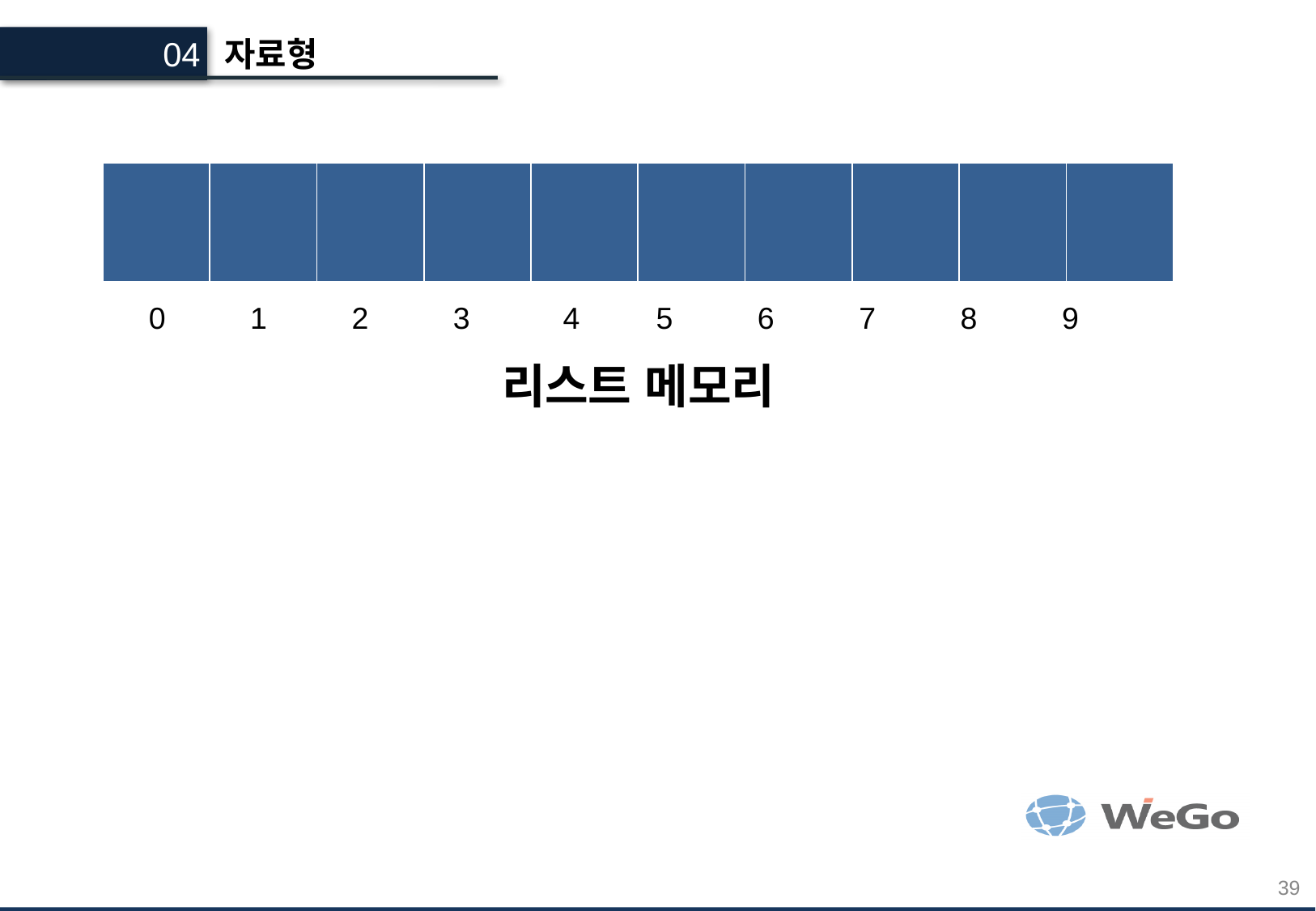

04
자료형
|  |  |  |  |  |  |  |  |  |  |
| --- | --- | --- | --- | --- | --- | --- | --- | --- | --- |
    0          1          2          3           4         5          6          7          8          9
리스트 메모리
39